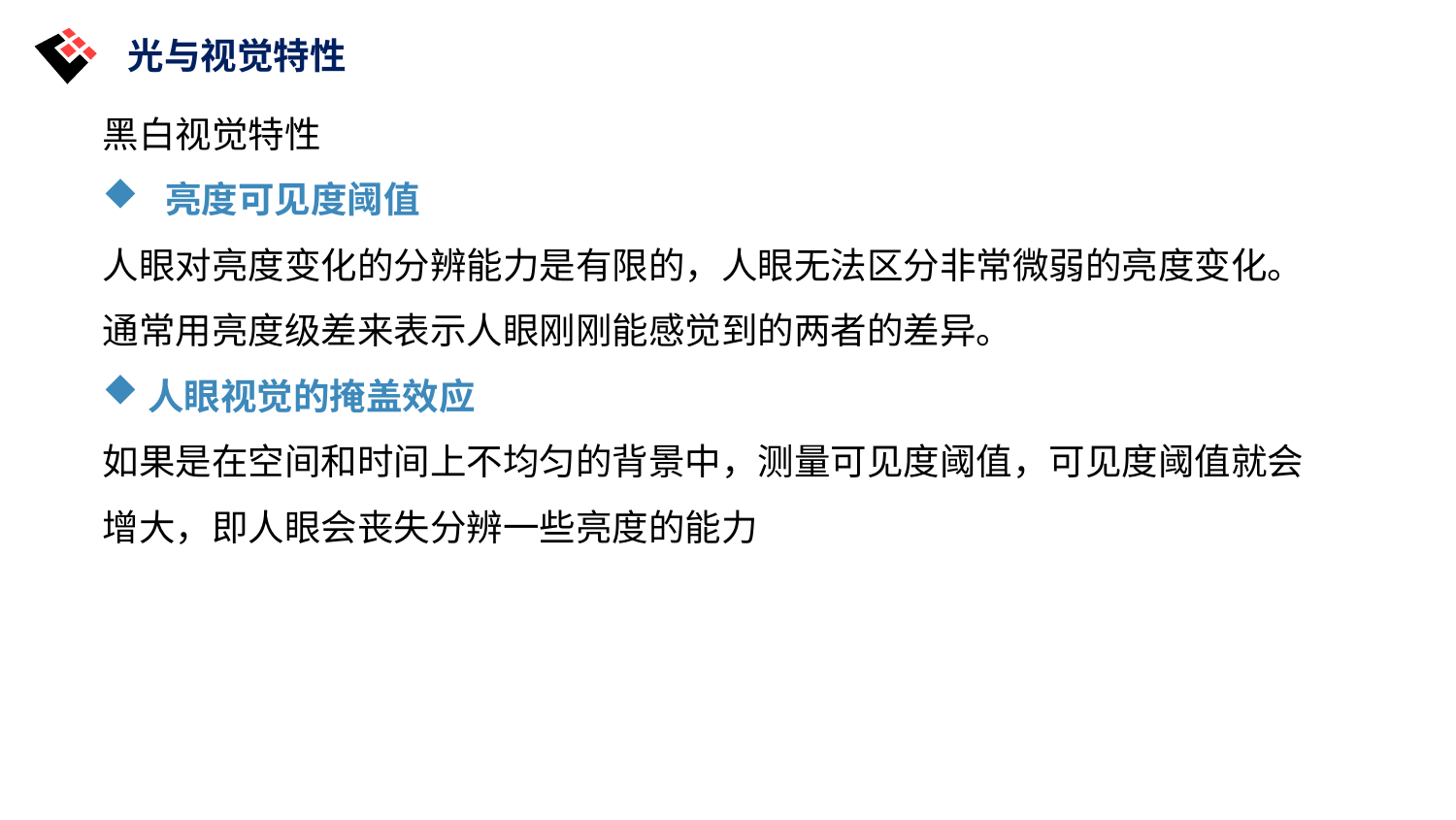

光与视觉特性

黑白视觉特性
 亮度可见度阈值
人眼对亮度变化的分辨能力是有限的，人眼无法区分非常微弱的亮度变化。通常用亮度级差来表示人眼刚刚能感觉到的两者的差异。
人眼视觉的掩盖效应
如果是在空间和时间上不均匀的背景中，测量可见度阈值，可见度阈值就会增大，即人眼会丧失分辨一些亮度的能力